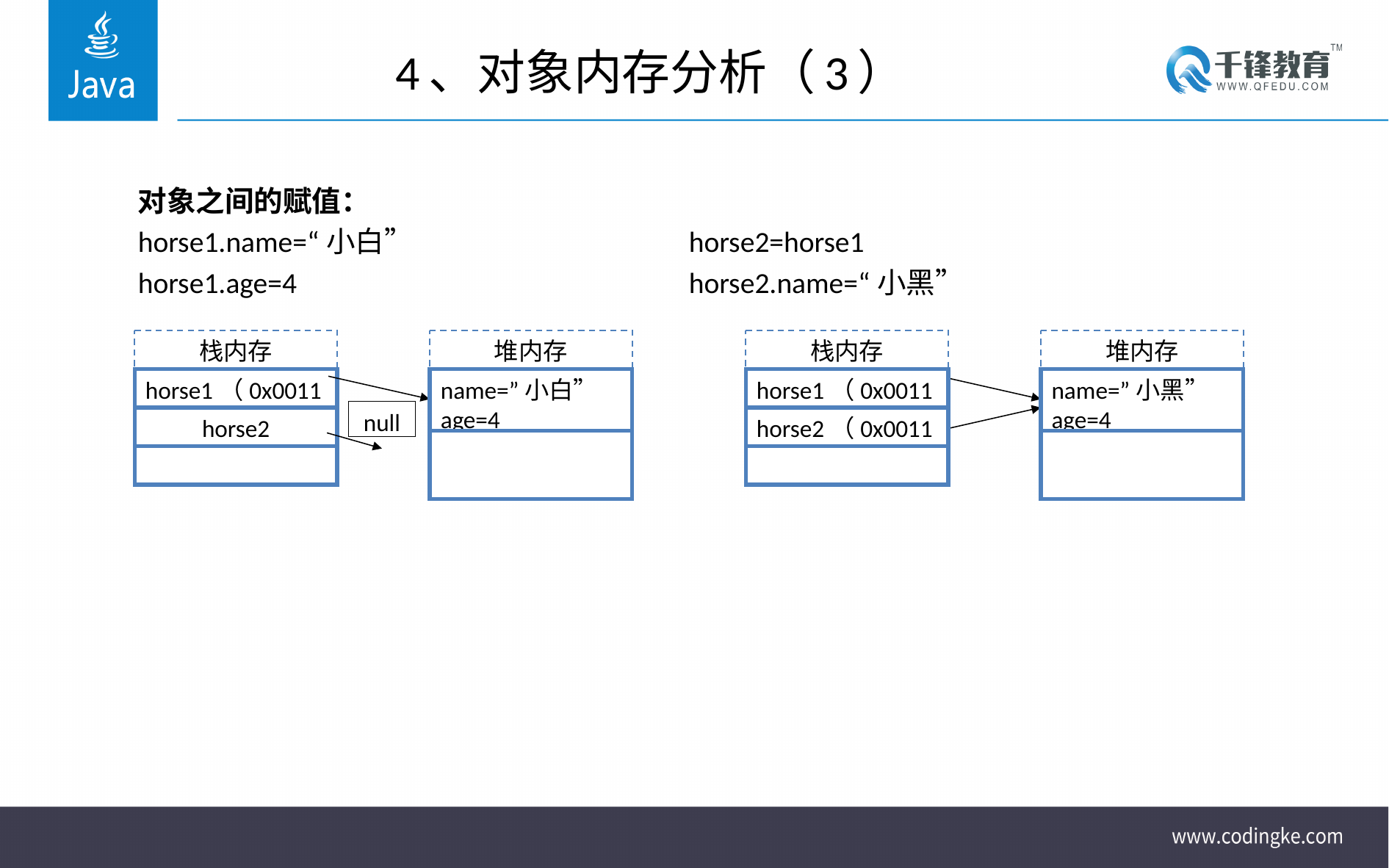

# 4、对象内存分析（3）
	对象之间的赋值：
	horse1.name=“小白”  			horse2=horse1
	horse1.age=4				horse2.name=“小黑”

栈内存
horse1（0x0011）
horse2

堆内存
name=”小白”
age=4
null

栈内存
堆内存
horse1（0x0011）
name=”小黑”
age=4
horse2（0x0011）